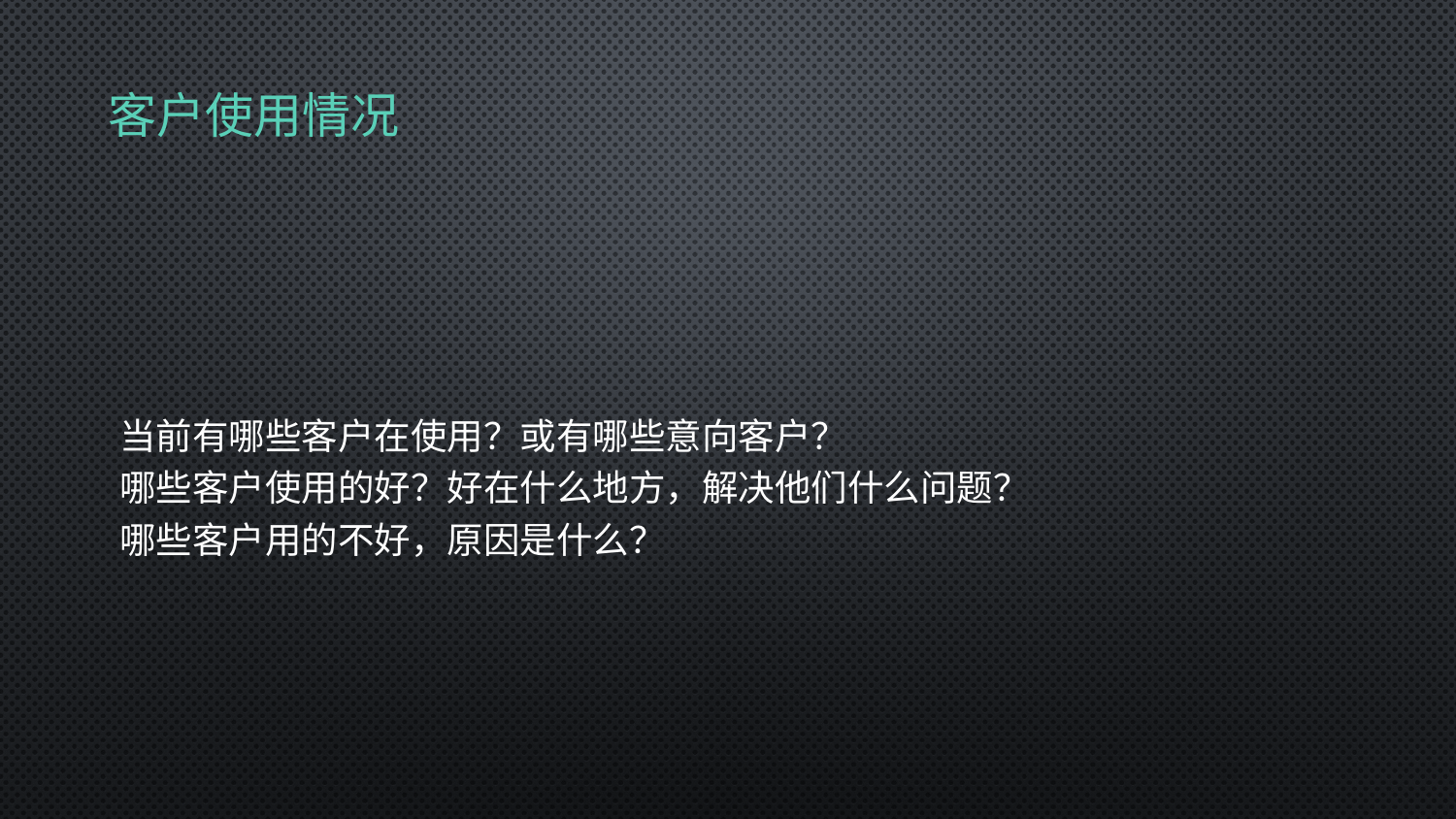

# 客户使用情况
当前有哪些客户在使用？或有哪些意向客户？
哪些客户使用的好？好在什么地方，解决他们什么问题？
哪些客户用的不好，原因是什么？